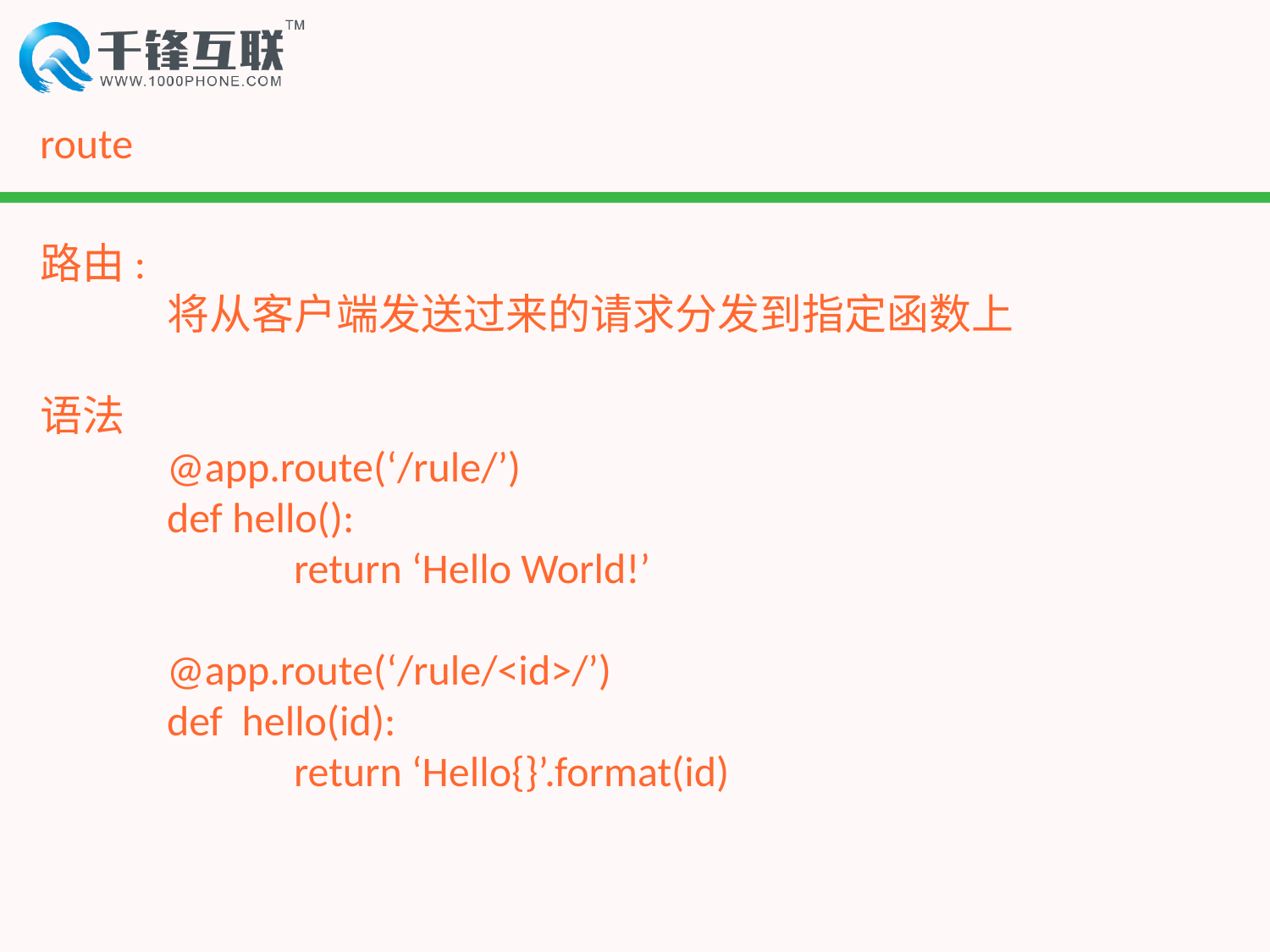

# route
路由:
	将从客户端发送过来的请求分发到指定函数上

语法
	@app.route(‘/rule/’)
	def hello():
		return ‘Hello World!’

	@app.route(‘/rule/<id>/’)
	def  hello(id):
		return ‘Hello{}’.format(id)